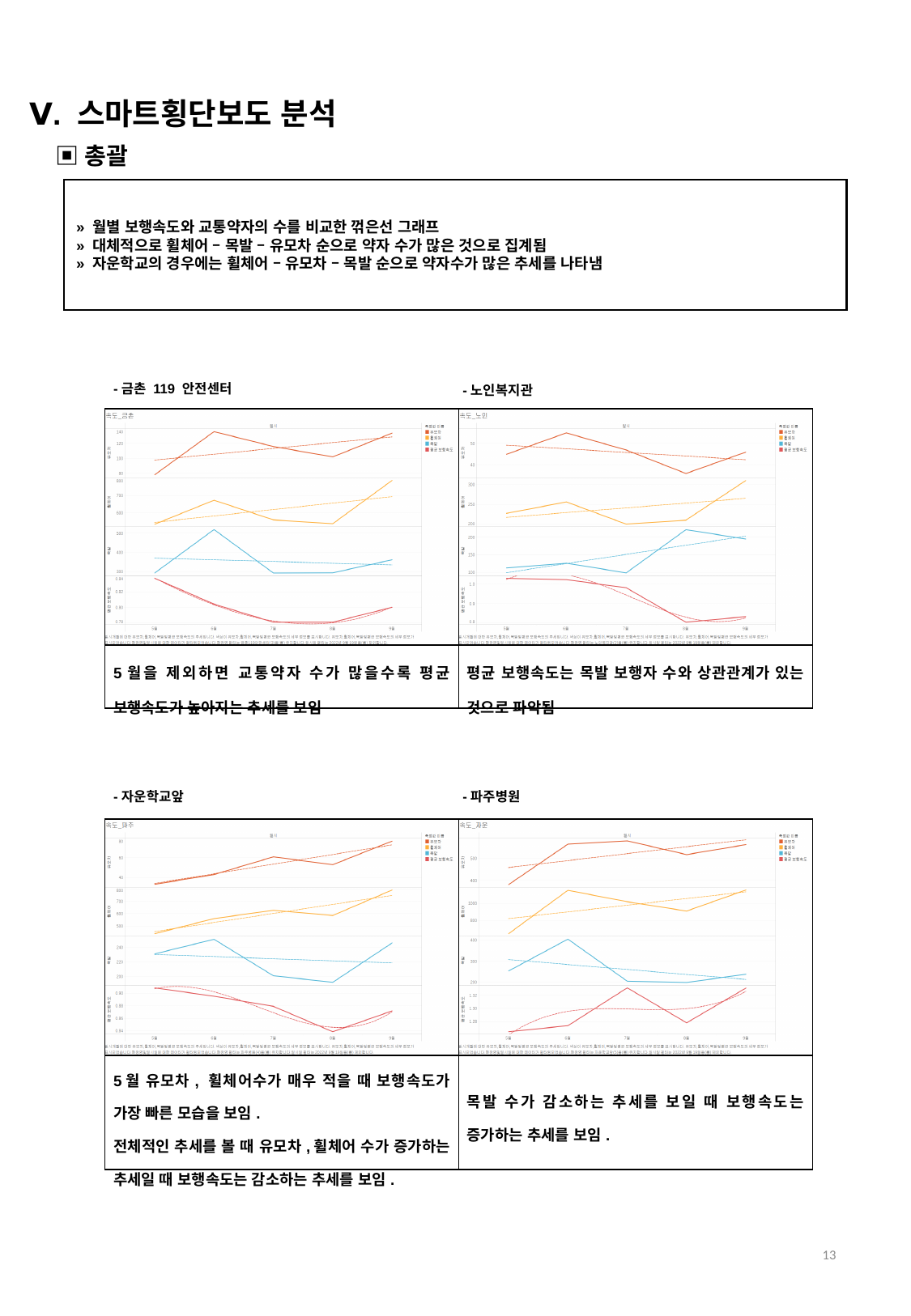

Ⅴ. 스마트횡단보도 분석
▣총괄

» 월별 보행속도와 교통약자의 수를 비교한 꺾은선 그래프
» 대체적으로 휠체어 – 목발 – 유모차 순으로 약자 수가 많은 것으로 집계됨
» 자운학교의 경우에는 휠체어 – 유모차 – 목발 순으로 약자수가 많은 추세를 나타냄
-금촌 119 안전센터
-노인복지관
|  |  |
| --- | --- |
| 5월을 제외하면 교통약자 수가 많을수록 평균 보행속도가 높아지는 추세를 보임 | 평균 보행속도는 목발 보행자 수와 상관관계가 있는 것으로 파악됨 |

-자운학교앞
-파주병원
|  |  |
| --- | --- |
| 5월 유모차, 휠체어수가 매우 적을 때 보행속도가 가장 빠른 모습을 보임. 전체적인 추세를 볼 때 유모차,휠체어 수가 증가하는 추세일 때 보행속도는 감소하는 추세를 보임. | 목발 수가 감소하는 추세를 보일 때 보행속도는 증가하는 추세를 보임. |

13